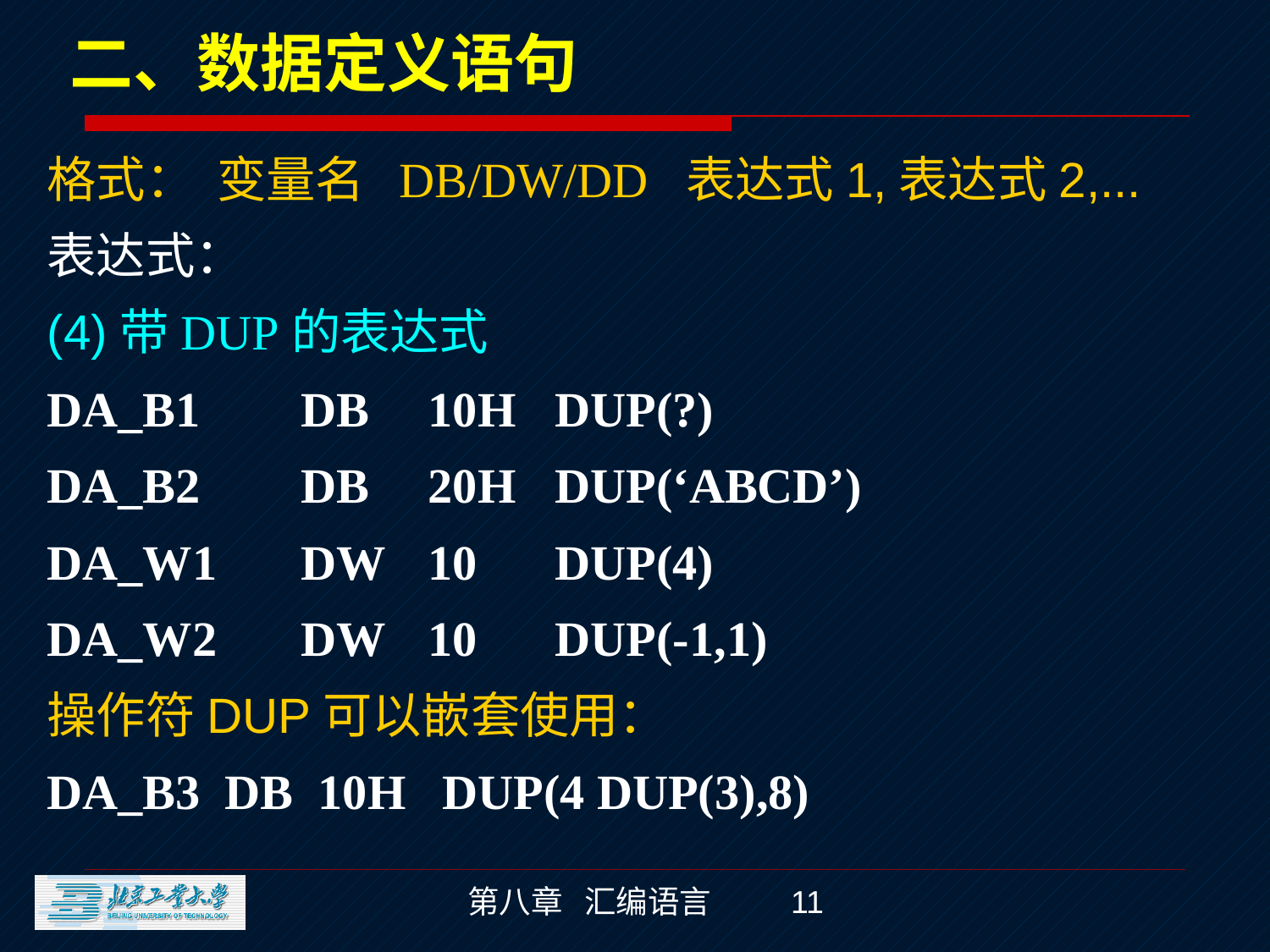

二、数据定义语句
格式：  变量名  DB/DW/DD  表达式1,表达式2,...
表达式：
(4)带DUP的表达式
DA_B1	DB	10H	DUP(?)
DA_B2	DB	20H	DUP(‘ABCD’)
DA_W1	DW	10	DUP(4)
DA_W2	DW	10	DUP(-1,1)
操作符DUP可以嵌套使用：
DA_B3  DB  10H   DUP(4 DUP(3),8)